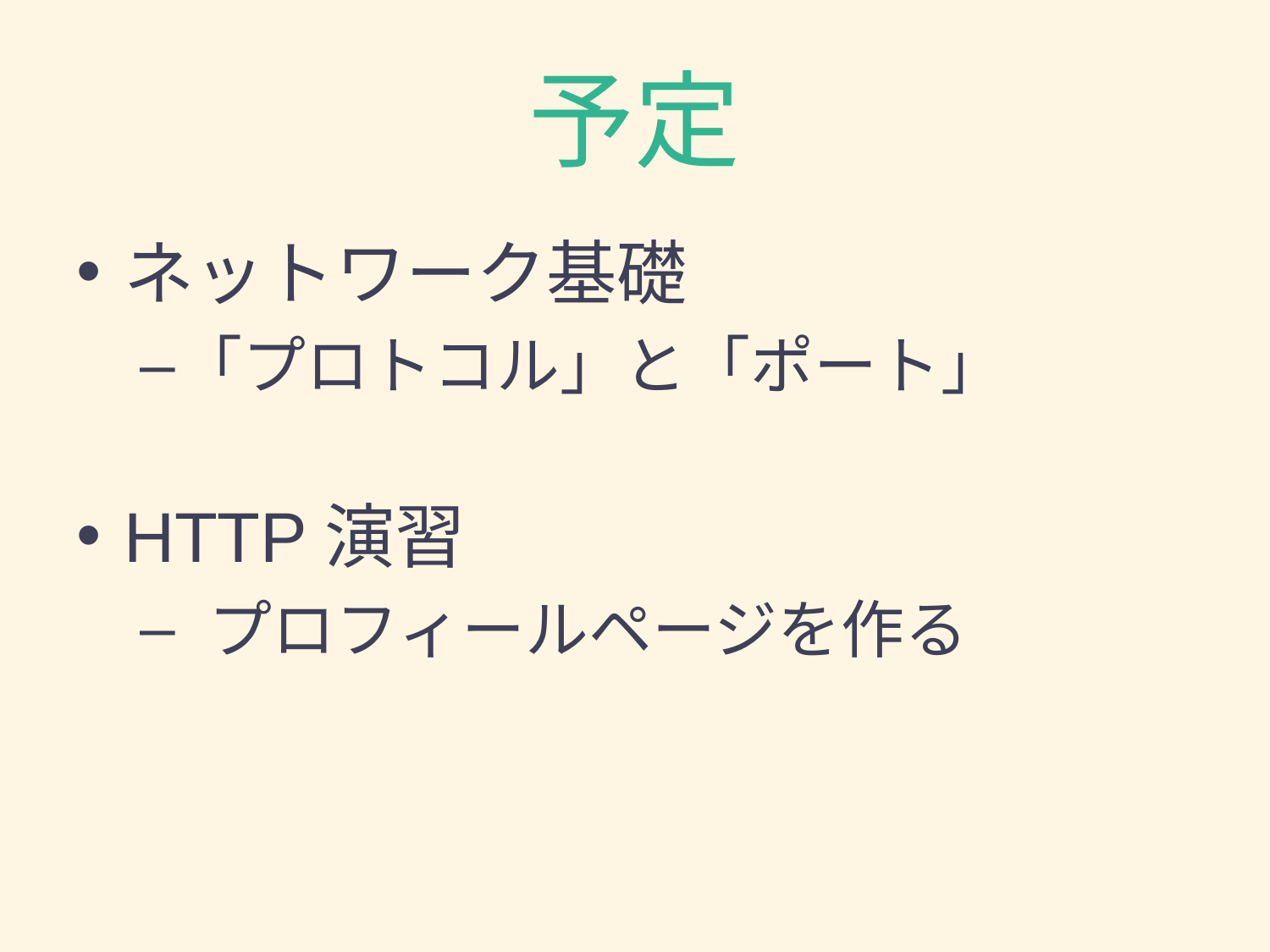

# 予定
ネットワーク基礎
「プロトコル」と「ポート」
HTTP演習
 プロフィールページを作る